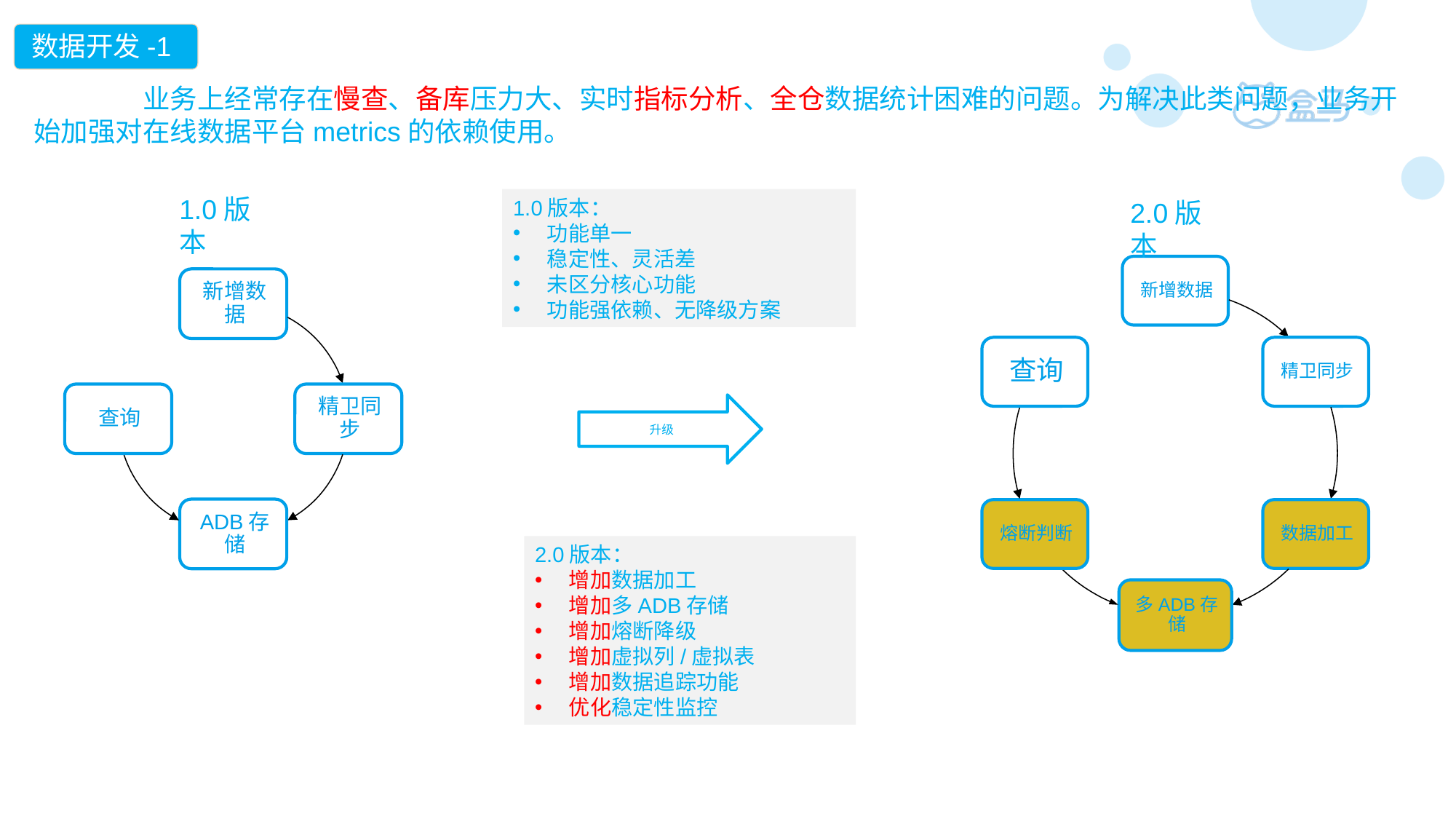

Metrics能力提升

数据开发-1
	业务上经常存在慢查、备库压力大、实时指标分析、全仓数据统计困难的问题。为解决此类问题，业务开始加强对在线数据平台metrics的依赖使用。

1.0版本
1.0版本：
功能单一
稳定性、灵活差
未区分核心功能
功能强依赖、无降级方案
2.0版本
新增数据
精卫同步
数据加工
多ADB存储
熔断判断
查询
新增数据
精卫同步
ADB存储
查询
升级
2.0版本：
增加数据加工
增加多ADB存储
增加熔断降级
增加虚拟列/虚拟表
增加数据追踪功能
优化稳定性监控